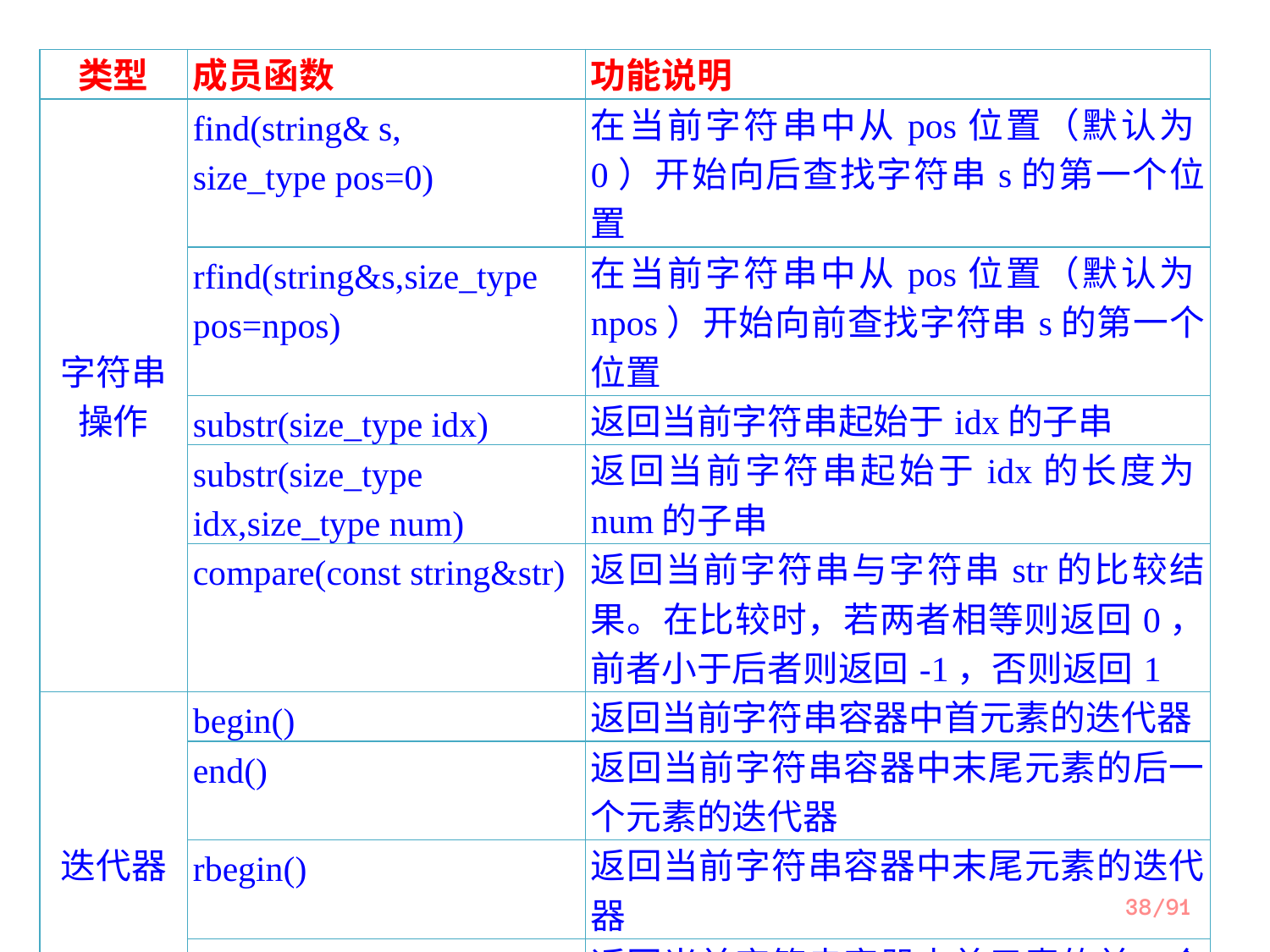

| 类型 | 成员函数 | 功能说明 |
| --- | --- | --- |
| 字符串操作 | find(string& s, size\_type pos=0) | 在当前字符串中从pos位置（默认为0）开始向后查找字符串s的第一个位置 |
|  | rfind(string&s,size\_type pos=npos) | 在当前字符串中从pos位置（默认为npos）开始向前查找字符串s的第一个位置 |
|  | substr(size\_type idx) | 返回当前字符串起始于idx的子串 |
|  | substr(size\_type idx,size\_type num) | 返回当前字符串起始于idx的长度为num的子串 |
|  | compare(const string&str) | 返回当前字符串与字符串str的比较结果。在比较时，若两者相等则返回0，前者小于后者则返回-1，否则返回1 |
| 迭代器 | begin() | 返回当前字符串容器中首元素的迭代器 |
|  | end() | 返回当前字符串容器中末尾元素的后一个元素的迭代器 |
|  | rbegin() | 返回当前字符串容器中末尾元素的迭代器 |
|  | rend() | 返回当前字符串容器中首元素的前一个元素的迭代器 |
38/91